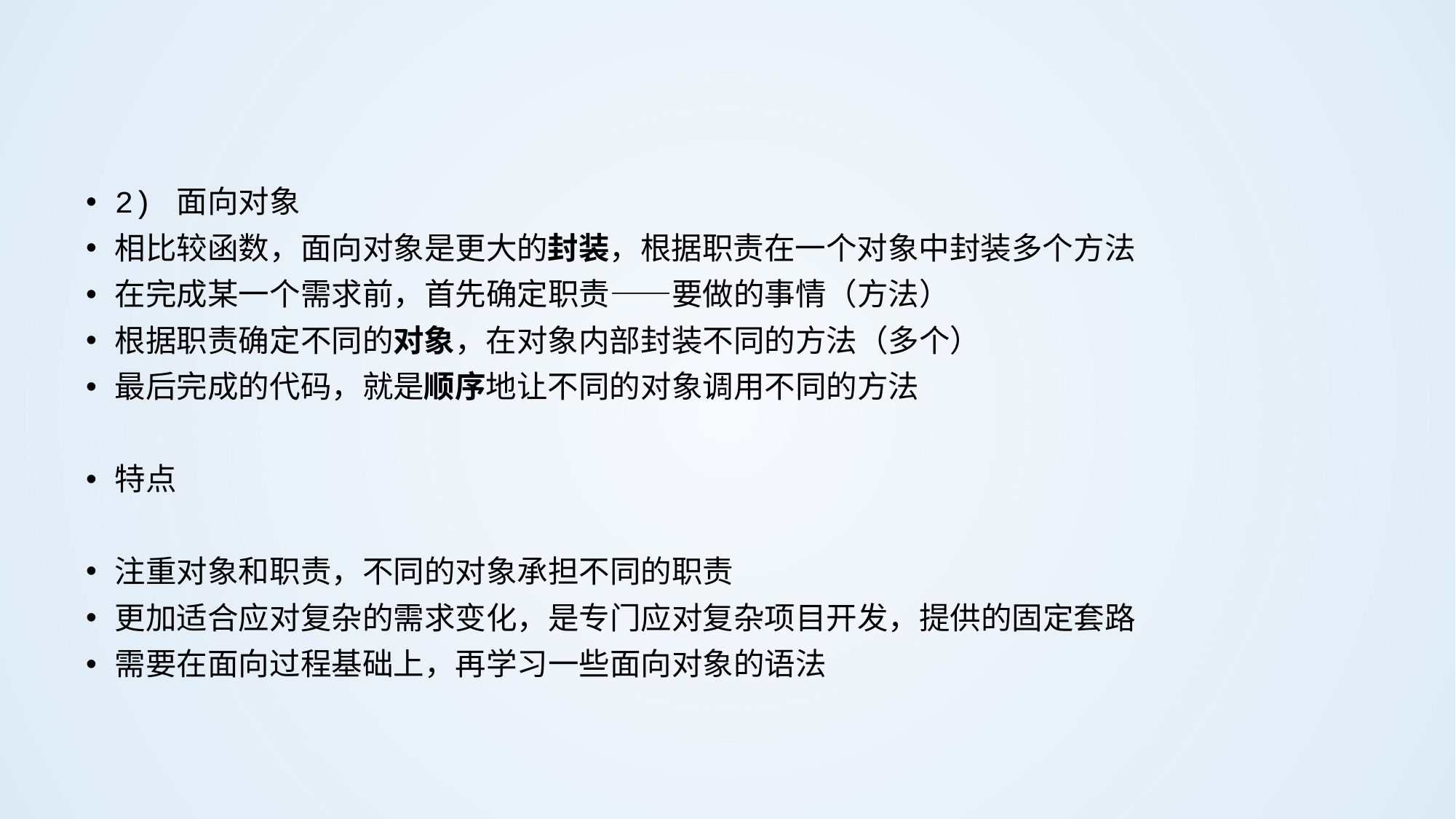

#
2) 面向对象
相比较函数，面向对象是更大的封装，根据职责在一个对象中封装多个方法
在完成某一个需求前，首先确定职责——要做的事情（方法）
根据职责确定不同的对象，在对象内部封装不同的方法（多个）
最后完成的代码，就是顺序地让不同的对象调用不同的方法

特点

注重对象和职责，不同的对象承担不同的职责
更加适合应对复杂的需求变化，是专门应对复杂项目开发，提供的固定套路
需要在面向过程基础上，再学习一些面向对象的语法